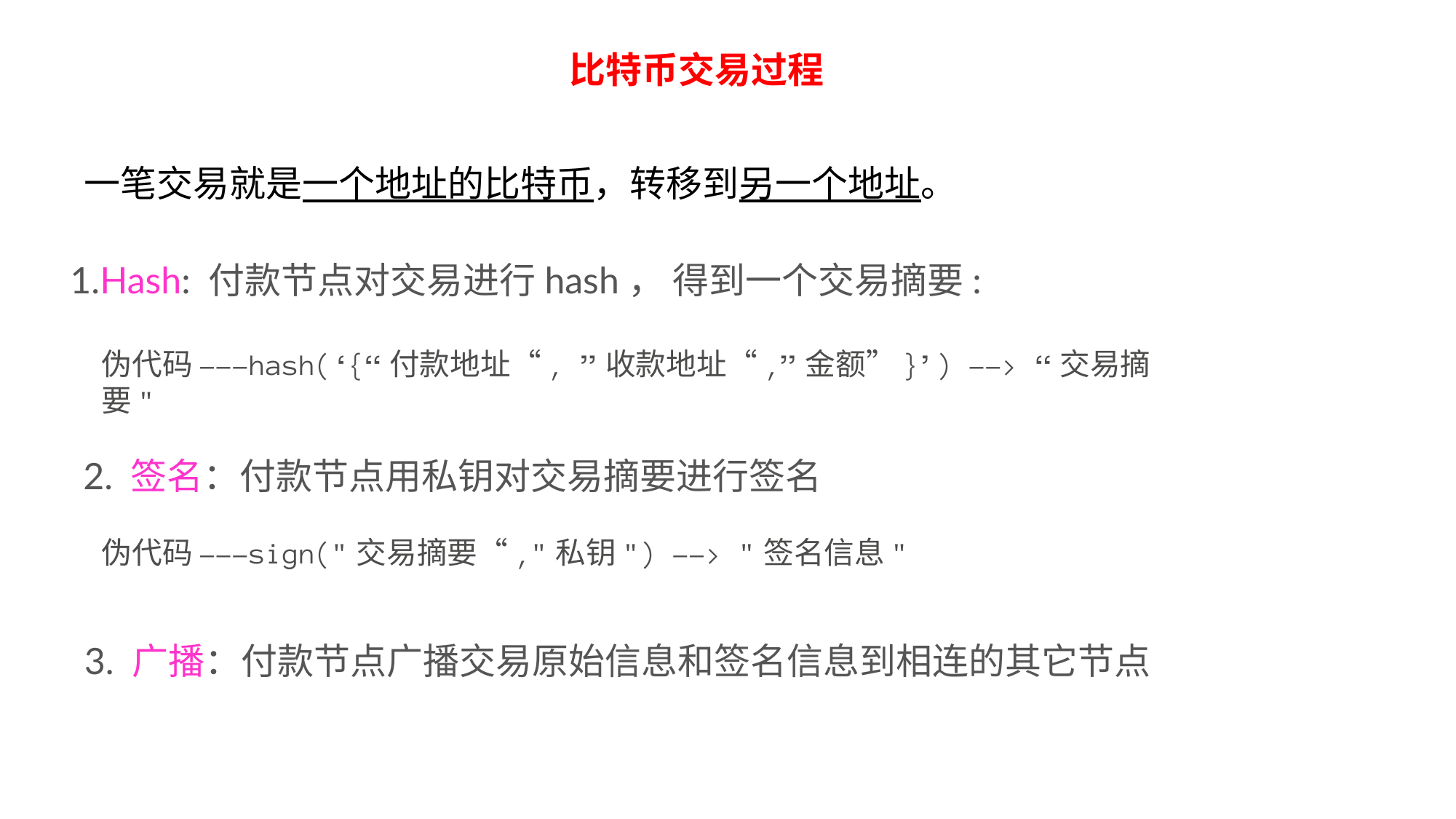

比特币交易过程
一笔交易就是一个地址的比特币，转移到另一个地址。
1.Hash: 付款节点对交易进行hash， 得到一个交易摘要:
伪代码---hash(‘{“付款地址“, ”收款地址“,”金额”}’) --> “交易摘要"
2. 签名：付款节点用私钥对交易摘要进行签名
伪代码---sign("交易摘要“,"私钥") --> "签名信息"
3. 广播：付款节点广播交易原始信息和签名信息到相连的其它节点